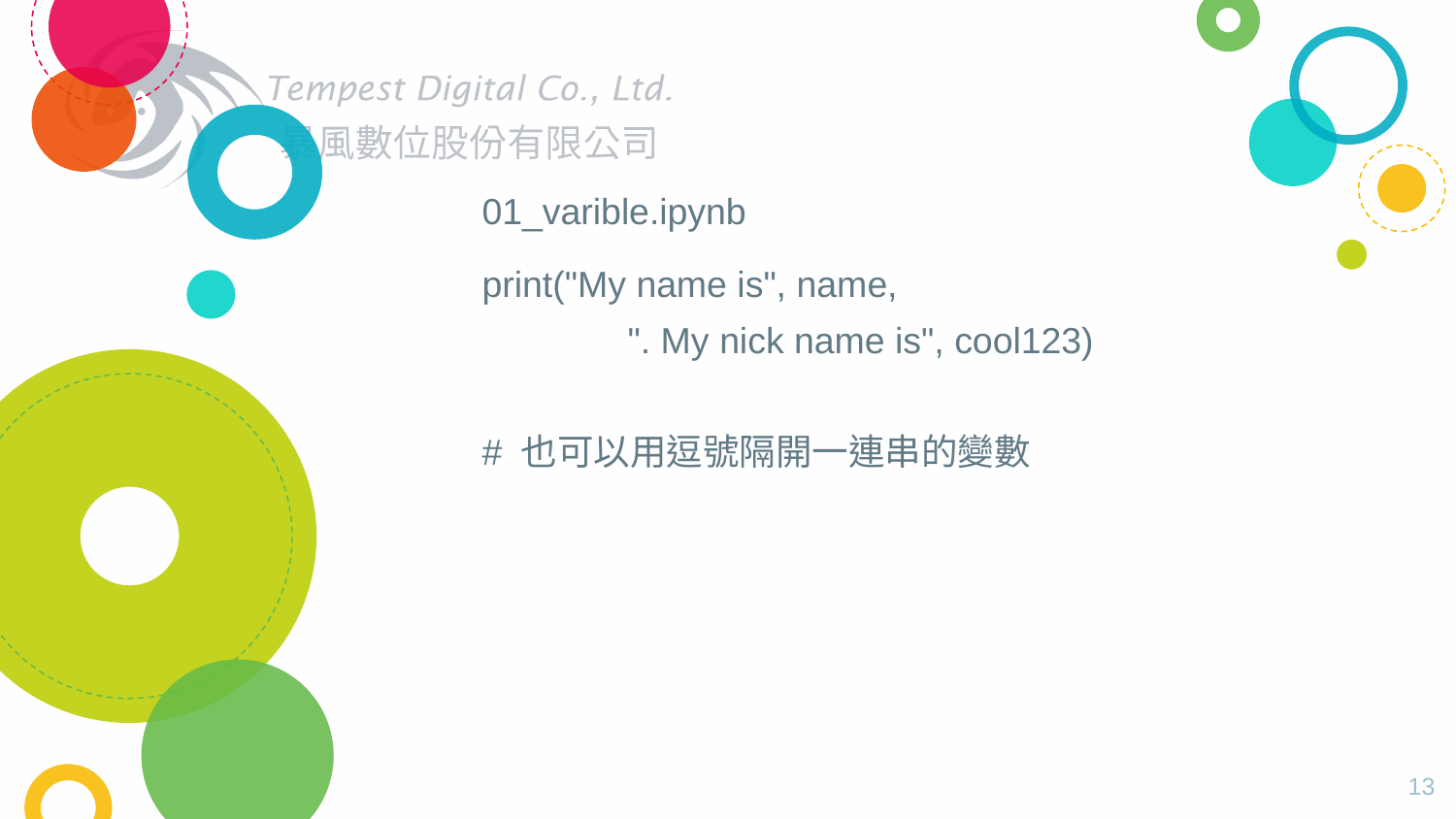

# 01_varible.ipynb
print("My name is", name,
	". My nick name is", cool123)

# 也可以用逗號隔開一連串的變數
13